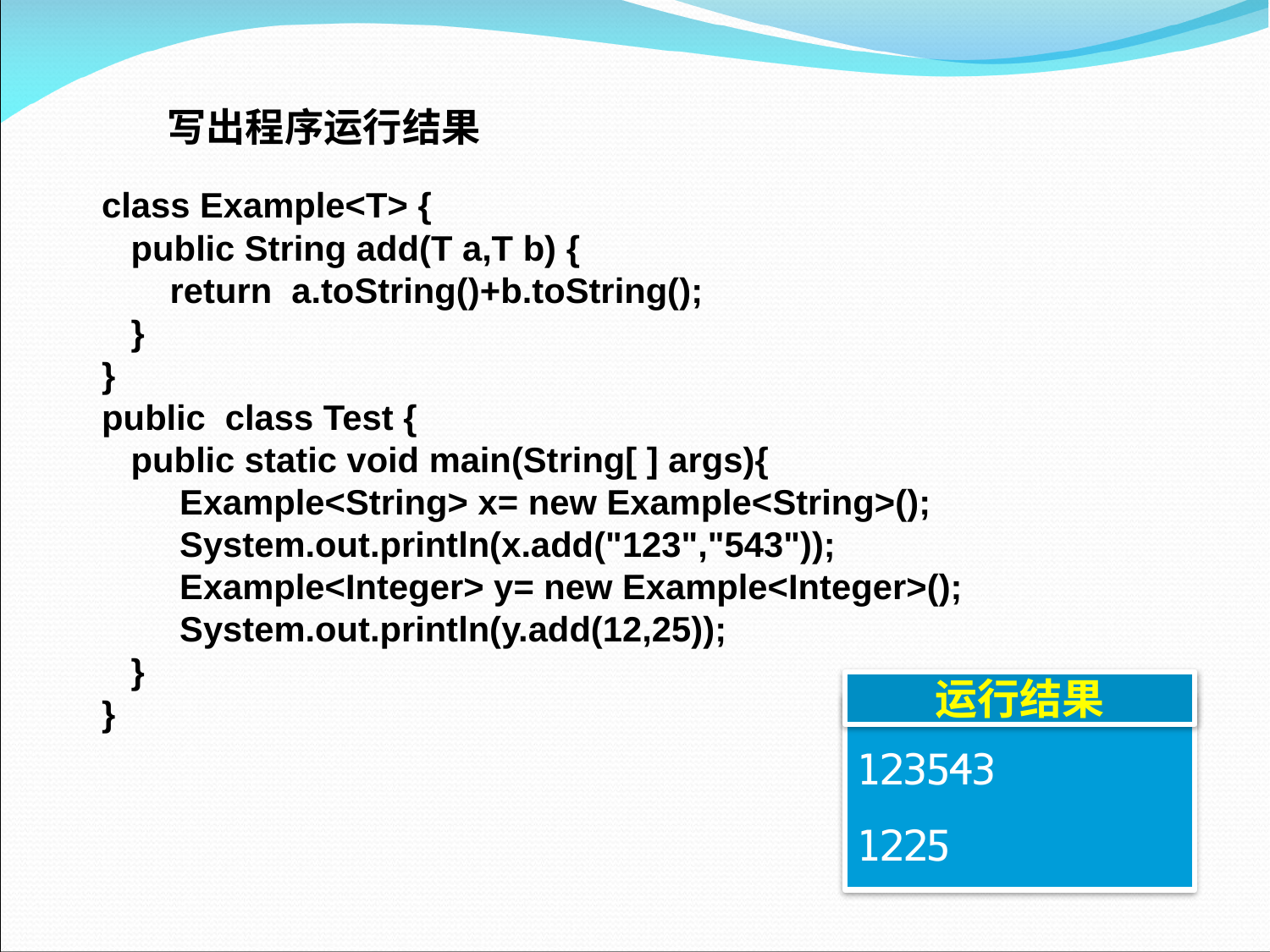

写出程序运行结果
# class Example<T> { public String add(T a,T b) { return  a.toString()+b.toString(); } } public  class Test { public static void main(String[ ] args){ Example<String> x= new Example<String>(); System.out.println(x.add("123","543")); Example<Integer> y= new Example<Integer>(); System.out.println(y.add(12,25)); } }
运行结果
123543
1225